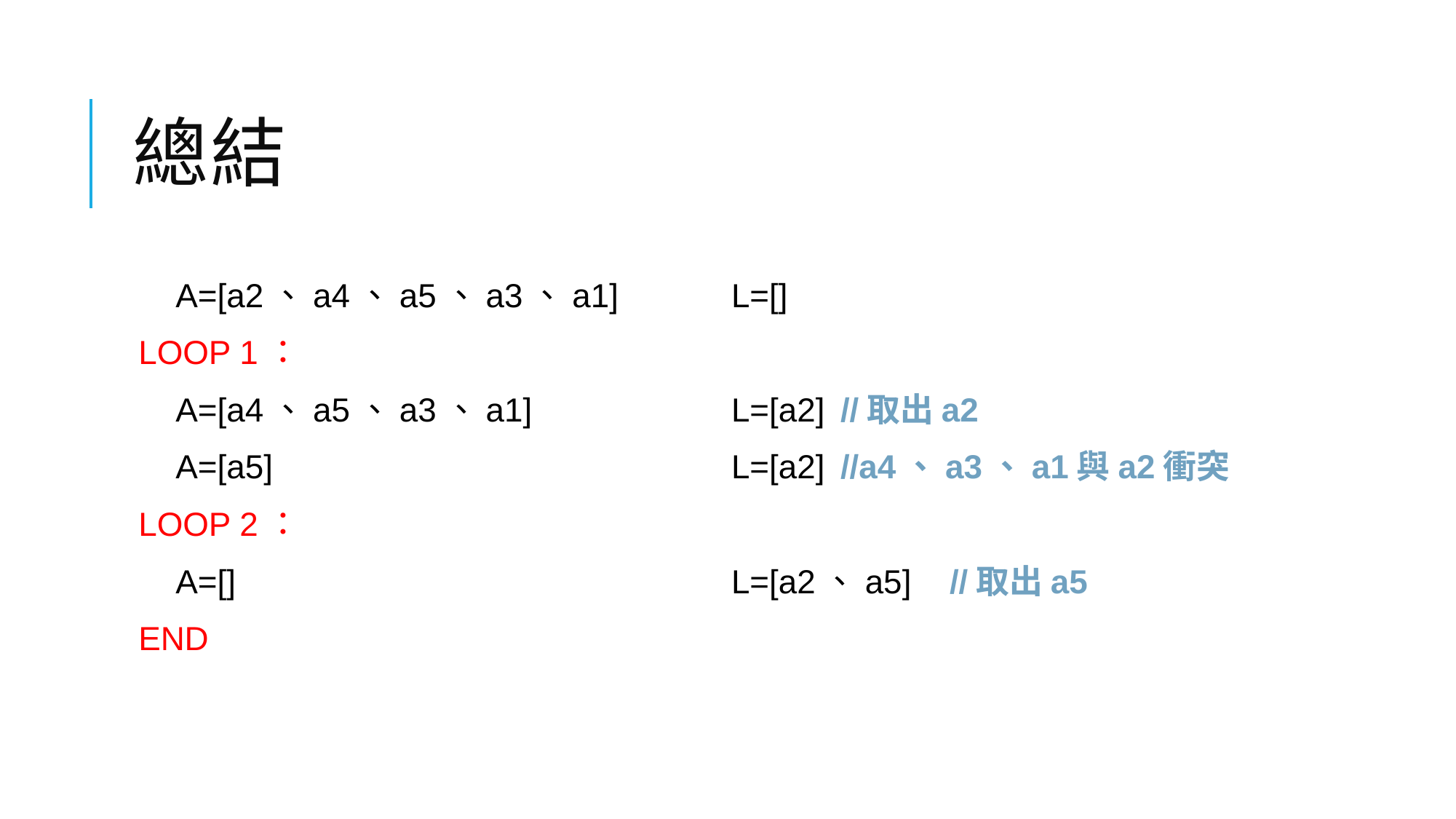

# 總結
    A=[a2、a4、a5、a3、a1]
LOOP 1：
    A=[a4、a5、a3、a1]
    A=[a5]
LOOP 2：
    A=[]
END

L=[]

L=[a2]	//取出a2
L=[a2]	//a4、a3、a1與a2衝突

L=[a2、a5]	//取出a5